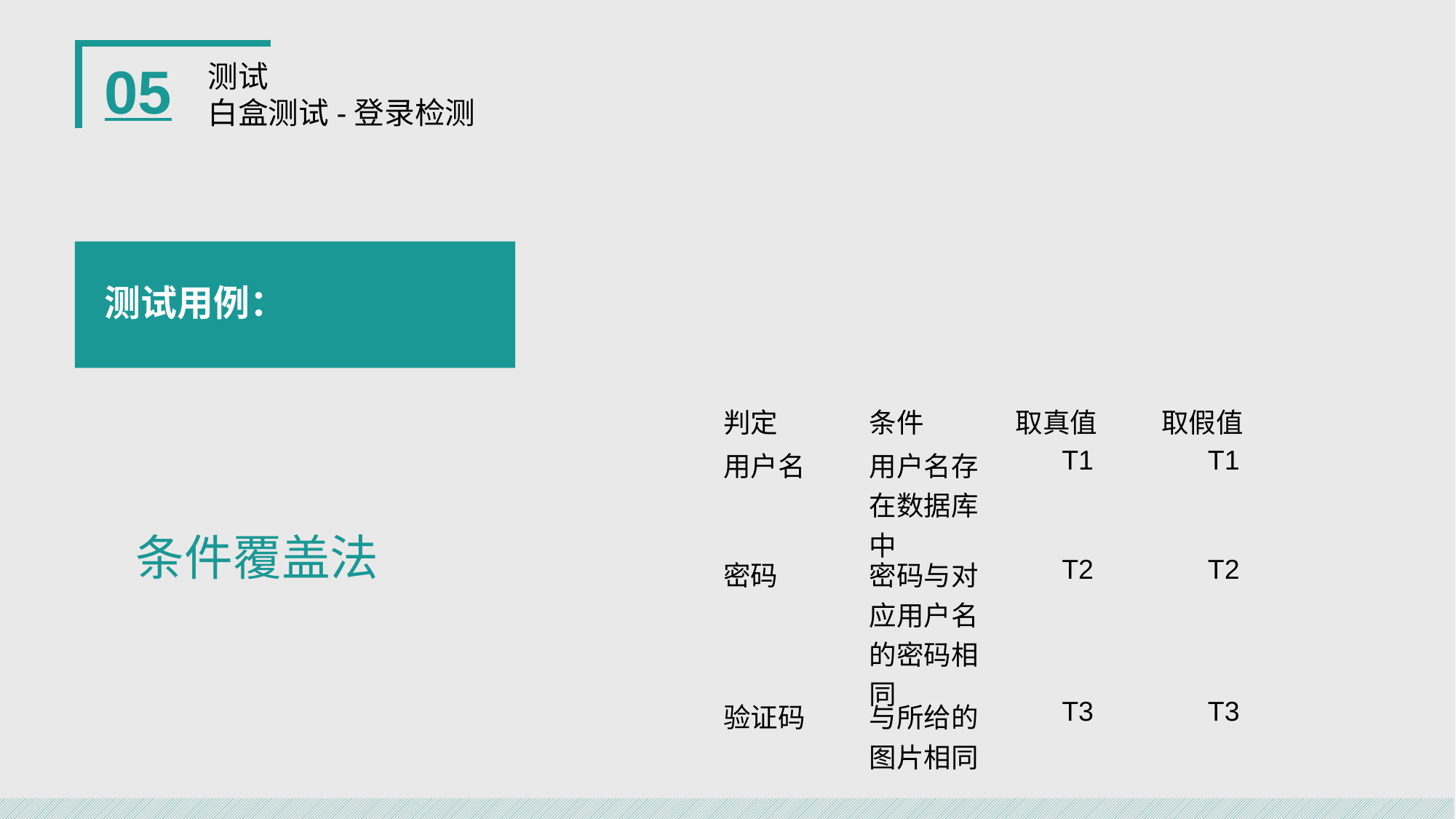

05
测试
白盒测试-登录检测

测试用例：
| 判定 | 条件 | 取真值 | 取假值 |
| --- | --- | --- | --- |
| 用户名 | 用户名存在数据库中 | T1 | T1 |
| 密码 | 密码与对应用户名的密码相同 | T2 | T2 |
| 验证码 | 与所给的图片相同 | T3 | T3 |
条件覆盖法